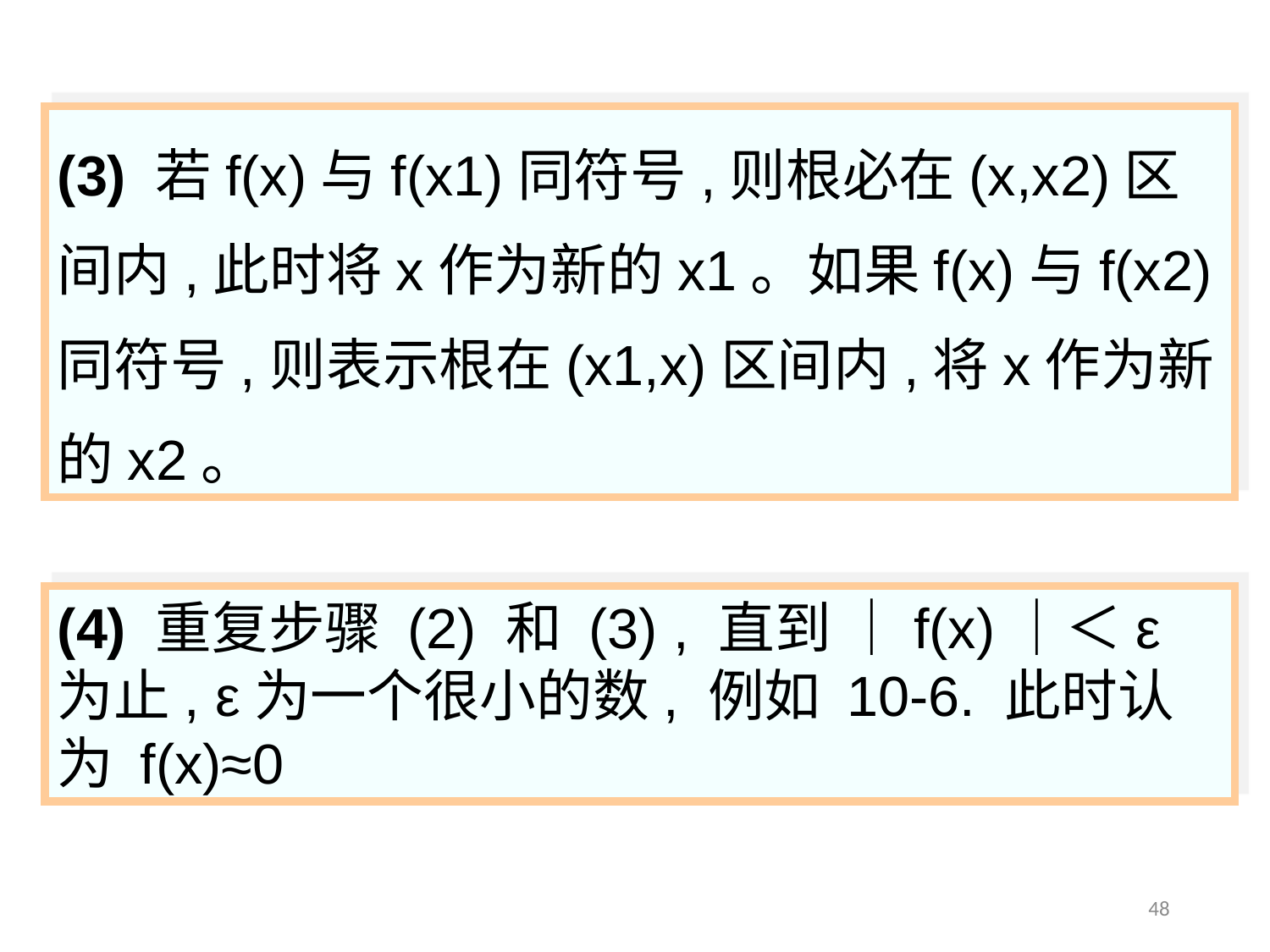

(3) 若f(x)与f(x1)同符号,则根必在(x,x2)区间内,此时将x作为新的x1。如果f(x)与f(x2)同符号,则表示根在(x1,x)区间内,将x作为新的x2。
(4) 重复步骤 (2) 和 (3) , 直到 ｜f(x)｜＜ε 为止, ε为一个很小的数, 例如 10-6. 此时认为 f(x)≈0
48